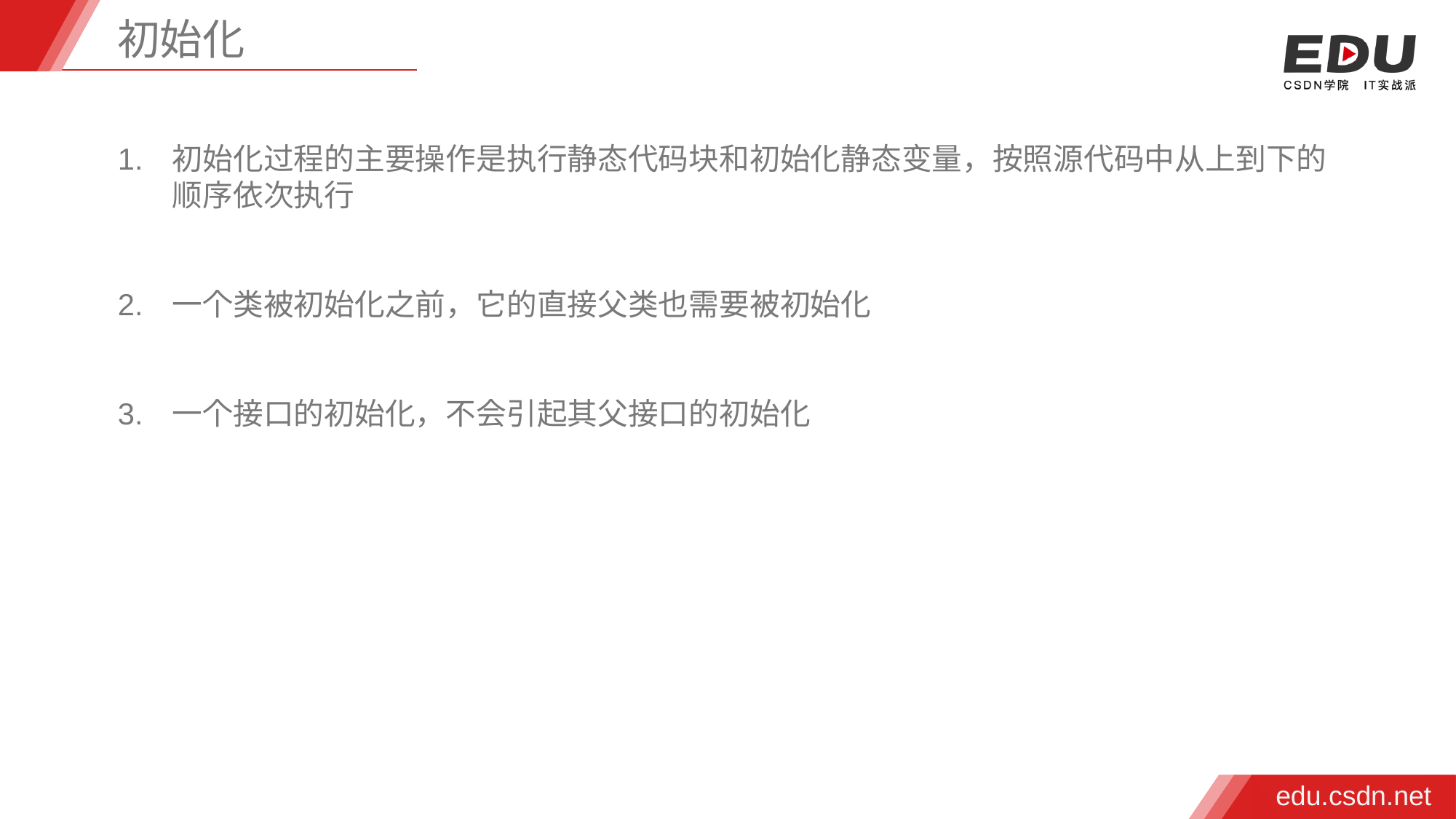

初始化
初始化过程的主要操作是执行静态代码块和初始化静态变量，按照源代码中从上到下的顺序依次执行

一个类被初始化之前，它的直接父类也需要被初始化

一个接口的初始化，不会引起其父接口的初始化
edu.csdn.net